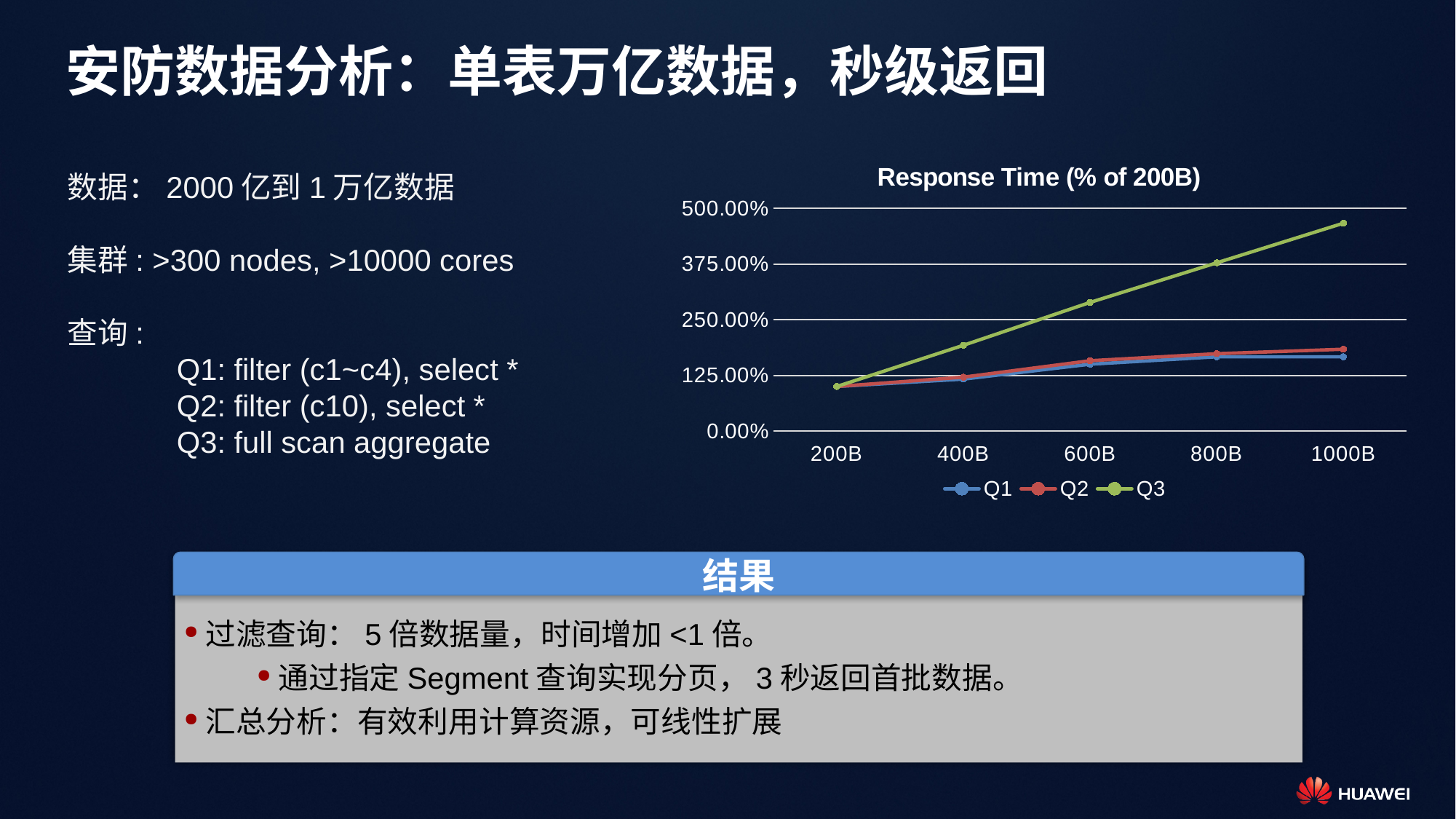

安防数据分析：单表万亿数据，秒级返回

### Chart: Response Time (% of 200B)

| Category | Q1 | Q2 | Q3 |
|---|---|---|---|
| 200B | 1.0 | 1.0 | 1.0 |
| 400B | 1.166667 | 1.210526 | 1.925926 |
| 600B | 1.5 | 1.578947 | 2.888889 |
| 800B | 1.666667 | 1.736842 | 3.777778 |
| 1000B | 1.666667 | 1.836842 | 4.666667 |
数据：2000亿到1万亿数据

集群: >300 nodes, >10000 cores

查询:
	Q1: filter (c1~c4), select *
	Q2: filter (c10), select *
 	Q3: full scan aggregate
结果

过滤查询：5倍数据量，时间增加<1倍。
通过指定Segment查询实现分页，3秒返回首批数据。
汇总分析：有效利用计算资源，可线性扩展